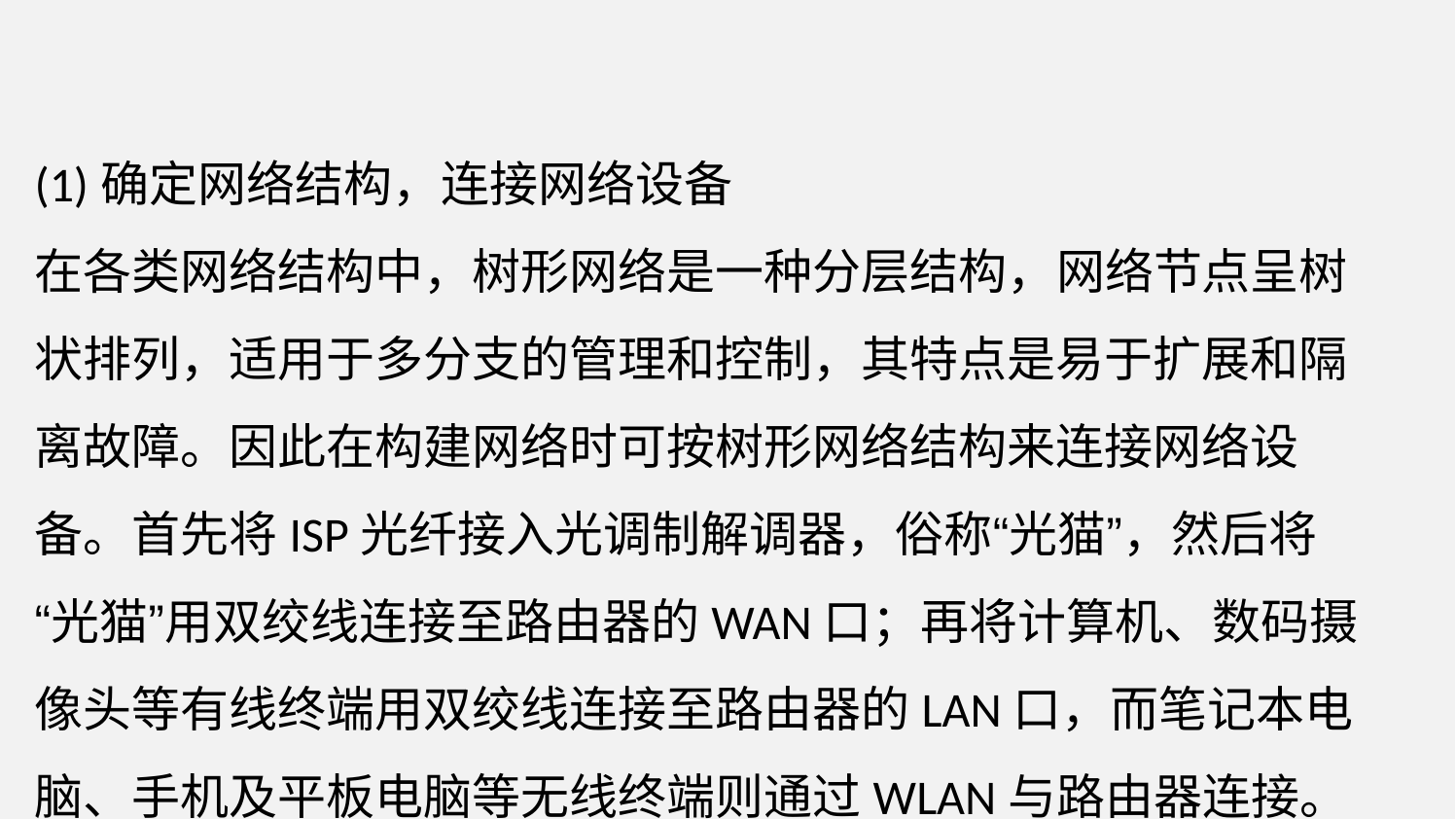

#
(1)确定网络结构，连接网络设备
在各类网络结构中，树形网络是一种分层结构，网络节点呈树状排列，适用于多分支的管理和控制，其特点是易于扩展和隔离故障。因此在构建网络时可按树形网络结构来连接网络设备。首先将ISP光纤接入光调制解调器，俗称“光猫”，然后将“光猫”用双绞线连接至路由器的WAN口；再将计算机、数码摄像头等有线终端用双绞线连接至路由器的LAN口，而笔记本电脑、手机及平板电脑等无线终端则通过WLAN与路由器连接。